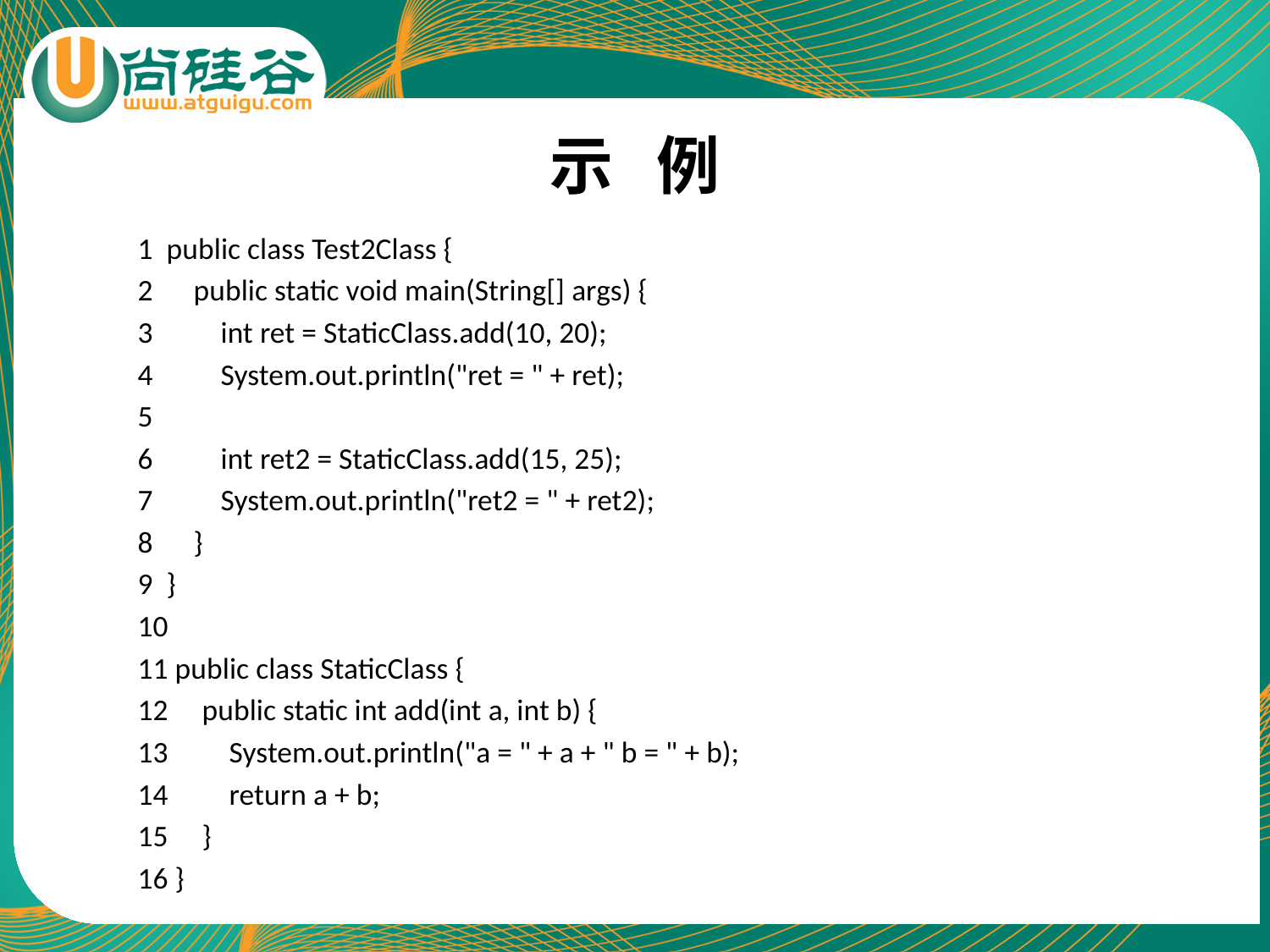

# 示   例
1  public class Test2Class {
2      public static void main(String[] args) {
3          int ret = StaticClass.add(10, 20);
4          System.out.println("ret = " + ret);
5
6          int ret2 = StaticClass.add(15, 25);
7          System.out.println("ret2 = " + ret2);
8      }
9  }
10
11 public class StaticClass {
12     public static int add(int a, int b) {
13         System.out.println("a = " + a + " b = " + b);
14         return a + b;
15     }
16 }